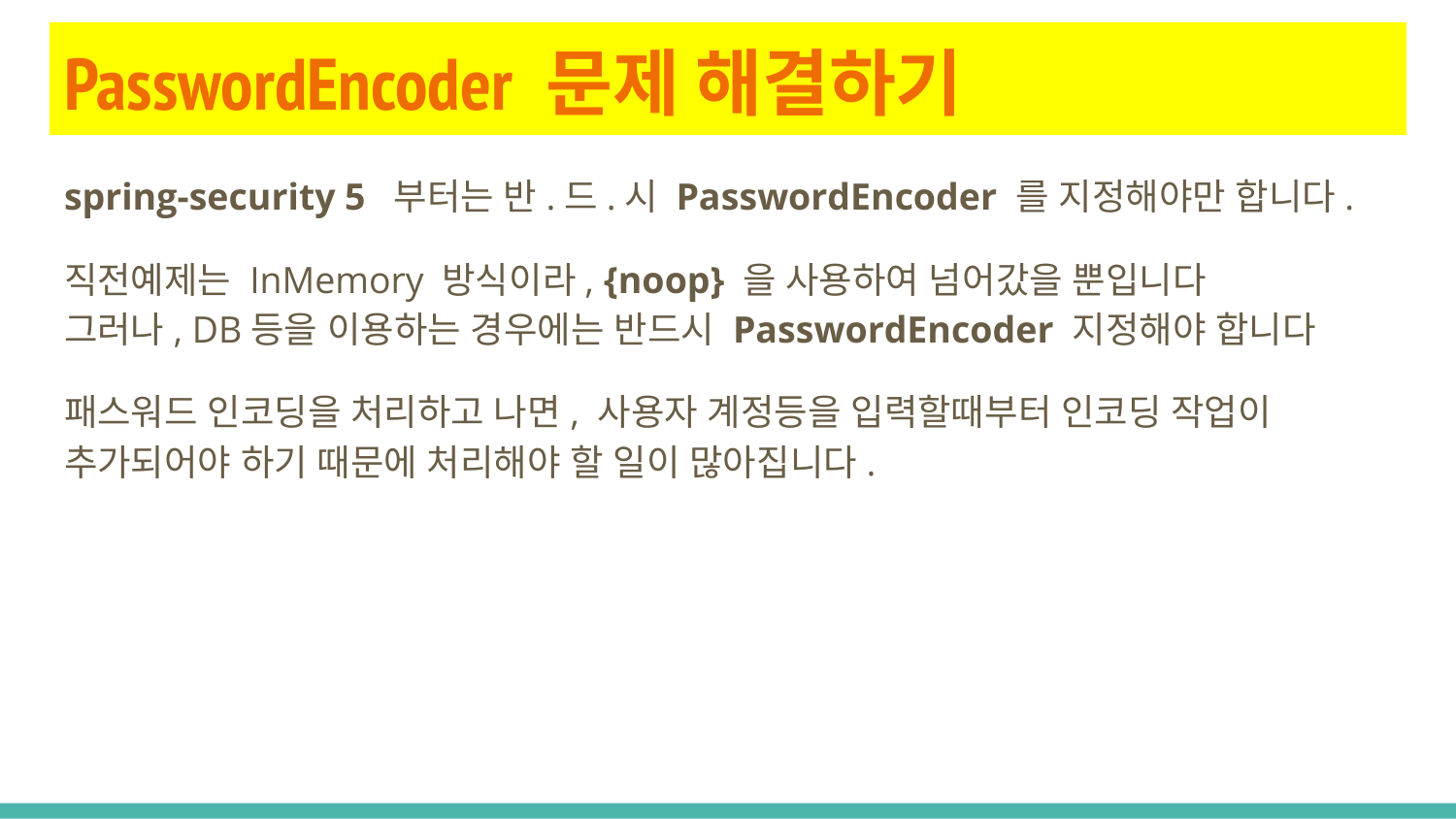

# PasswordEncoder 문제 해결하기
spring-security 5  부터는 반.드.시 PasswordEncoder 를 지정해야만 합니다.
직전예제는 InMemory 방식이라, {noop} 을 사용하여 넘어갔을 뿐입니다
그러나, DB등을 이용하는 경우에는 반드시 PasswordEncoder 지정해야 합니다
패스워드 인코딩을 처리하고 나면, 사용자 계정등을 입력할때부터 인코딩 작업이 추가되어야 하기 때문에 처리해야 할 일이 많아집니다.